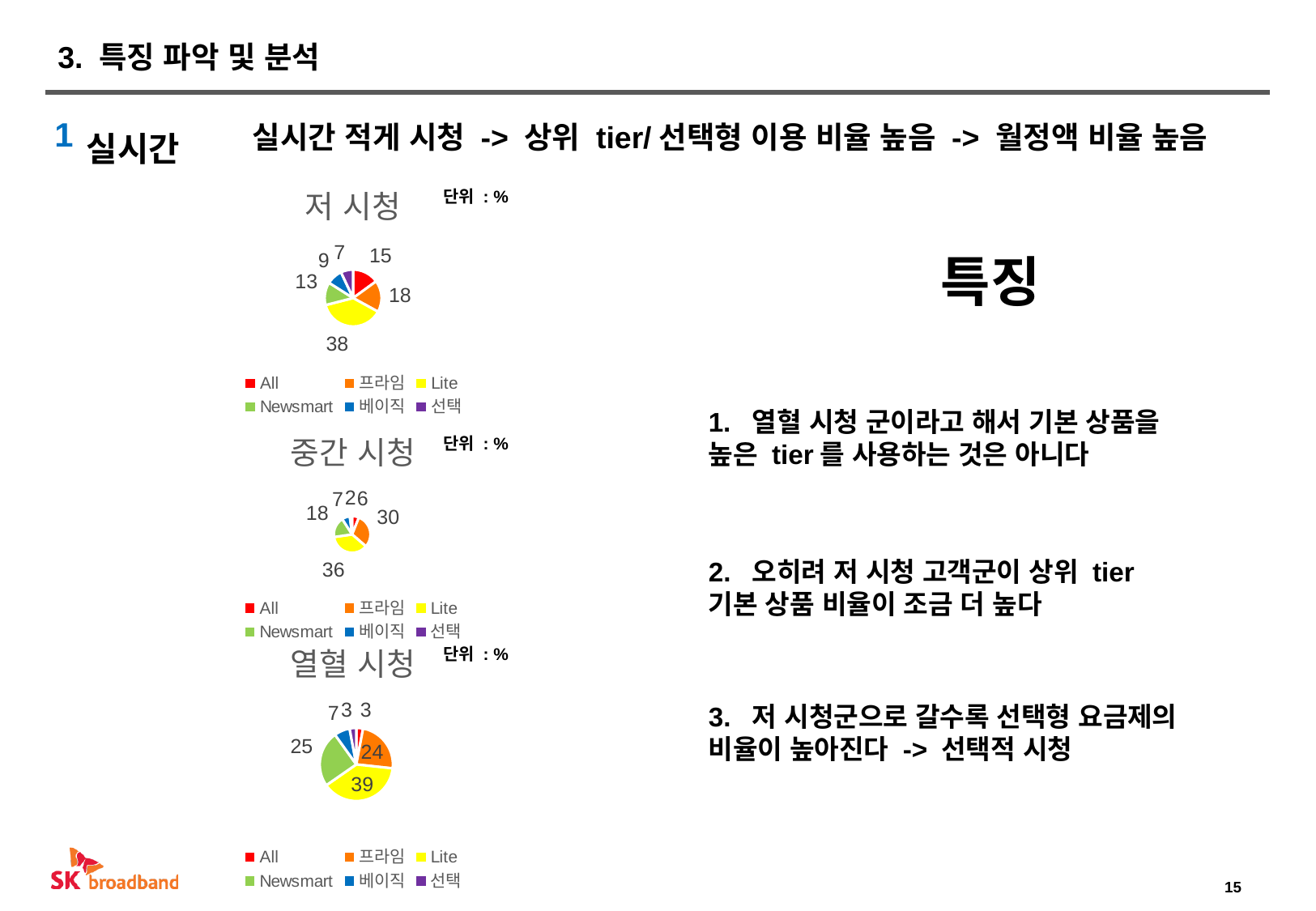

# 3. 특징 파악 및 분석
1
실시간 적게 시청 -> 상위 tier/선택형 이용 비율 높음 -> 월정액 비율 높음
실시간

### Chart: 저 시청

| Category | 판매 |
|---|---|
| All | 15.0 |
| 프라임 | 18.0 |
| Lite | 38.0 |
| Newsmart | 13.0 |
| 베이직 | 9.0 |
| 선택 | 7.0 |
단위 : %
특징
1.  열혈 시청 군이라고 해서 기본 상품을
높은 tier를 사용하는 것은 아니다

### Chart: 중간 시청

| Category | 판매 |
|---|---|
| All | 6.0 |
| 프라임 | 30.0 |
| Lite | 36.0 |
| Newsmart | 18.0 |
| 베이직 | 7.0 |
| 선택 | 2.0 |
단위 : %
2.  오히려 저 시청 고객군이 상위 tier기본 상품 비율이 조금 더 높다

### Chart: 열혈 시청

| Category | 판매 |
|---|---|
| All | 3.0 |
| 프라임 | 24.0 |
| Lite | 39.0 |
| Newsmart | 25.0 |
| 베이직 | 7.0 |
| 선택 | 3.0 |
단위 : %
3.  저 시청군으로 갈수록 선택형 요금제의
비율이 높아진다 -> 선택적 시청